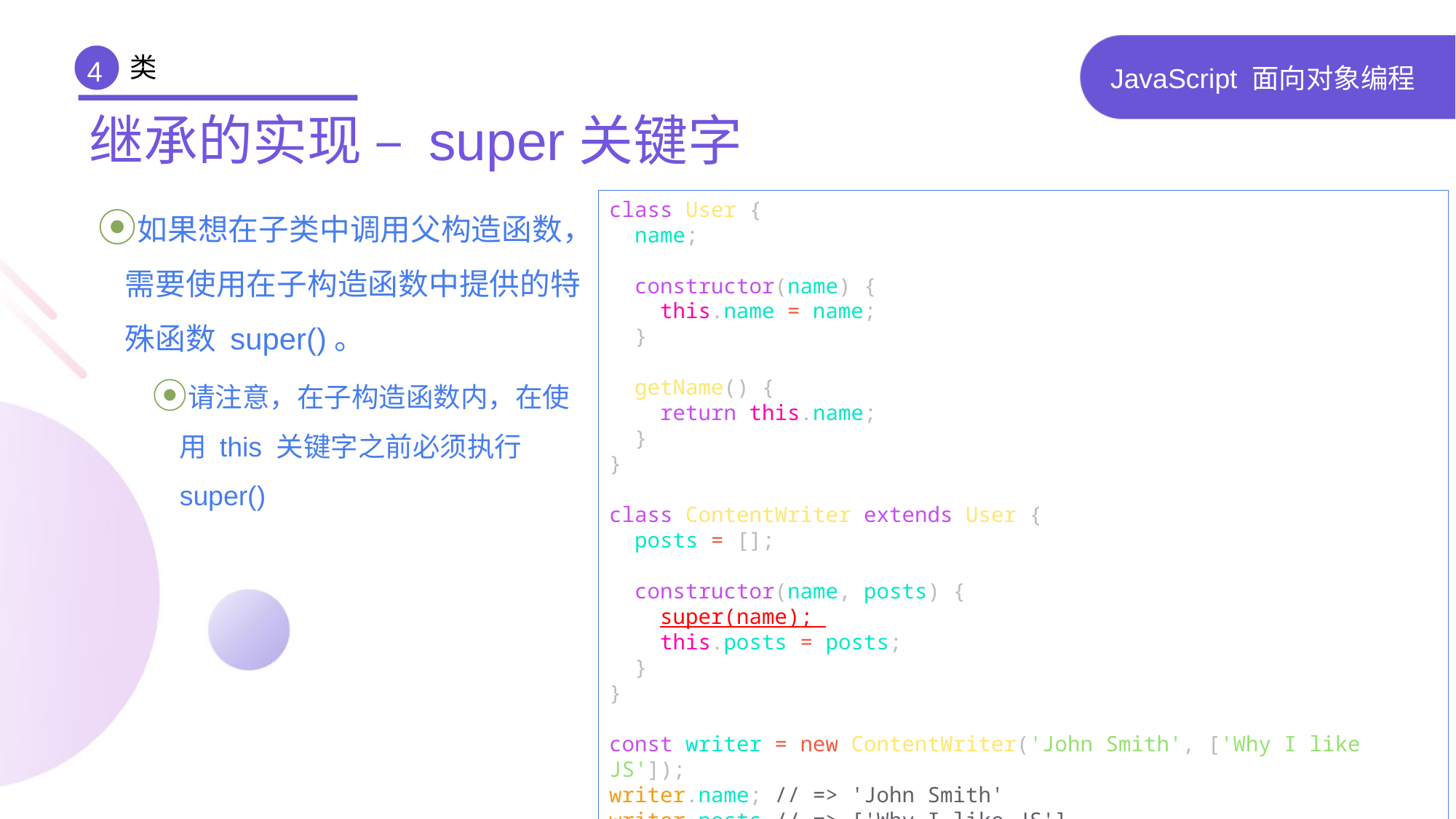

类
4
# JavaScript 面向对象编程
继承的实现 – super关键字
如果想在子类中调用父构造函数，需要使用在子构造函数中提供的特殊函数 super()。
请注意，在子构造函数内，在使用 this 关键字之前必须执行 super()

class User {
  name;
  constructor(name) {
    this.name = name;
  }
  getName() {
    return this.name;
  }
}
class ContentWriter extends User {
  posts = [];
  constructor(name, posts) {
    super(name);
    this.posts = posts;
  }
}
const writer = new ContentWriter('John Smith', ['Why I like JS']);
writer.name; // => 'John Smith'
writer.posts // => ['Why I like JS']